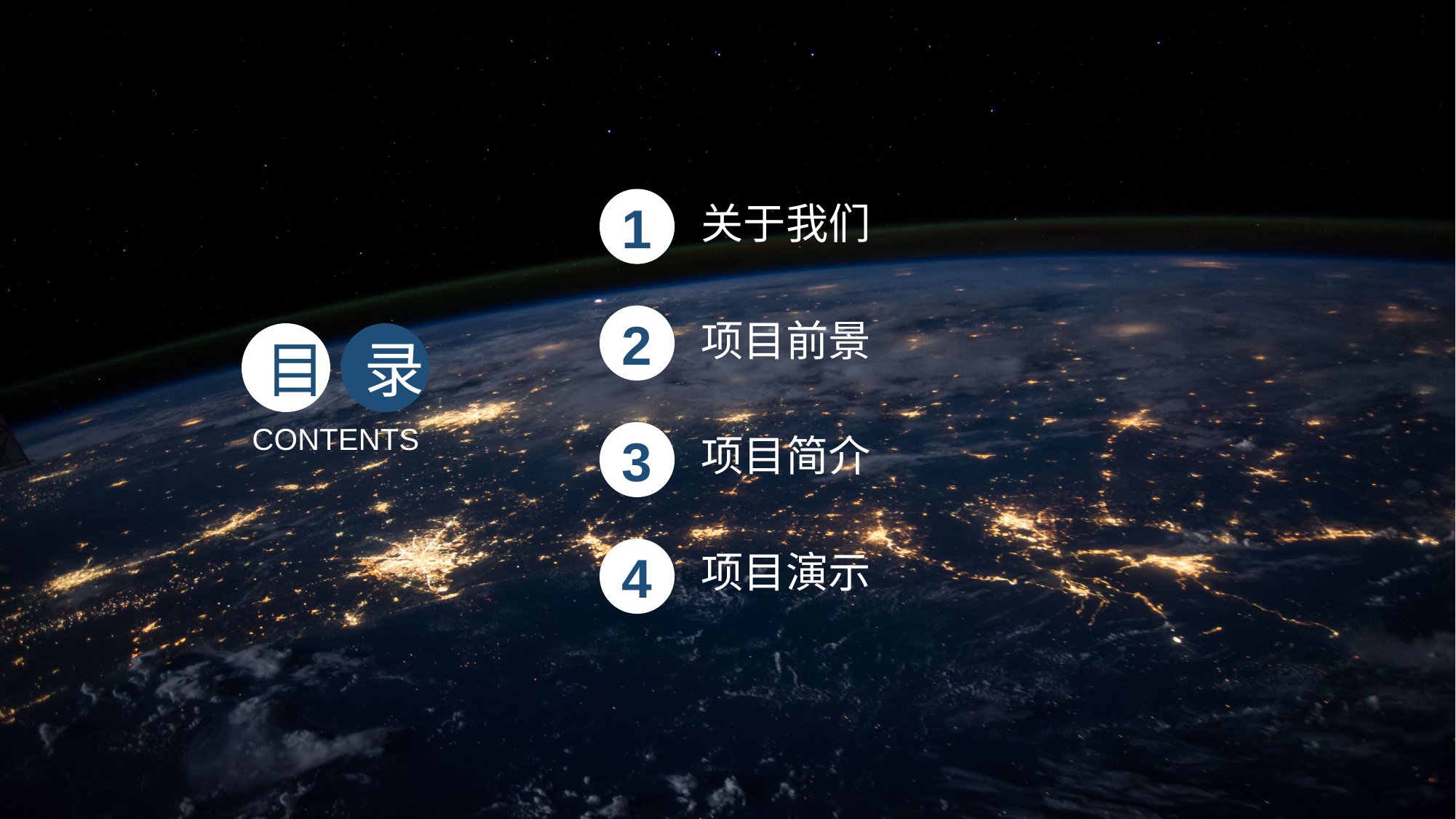

关于我们
1
项目前景
2
目
录
项目简介
CONTENTS
3
项目演示
4